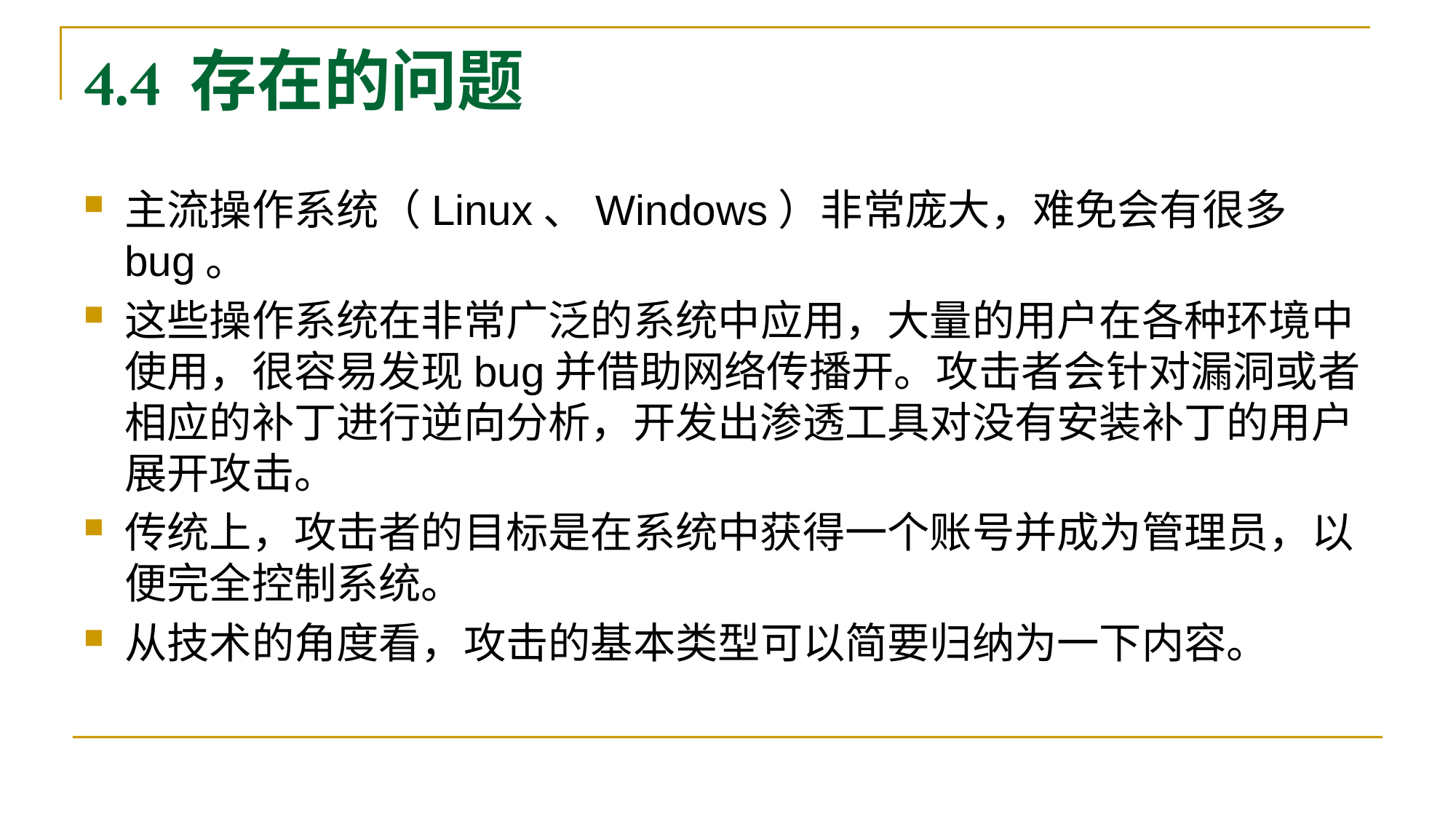

# 4.4 存在的问题
主流操作系统（Linux、Windows）非常庞大，难免会有很多bug。
这些操作系统在非常广泛的系统中应用，大量的用户在各种环境中使用，很容易发现bug并借助网络传播开。攻击者会针对漏洞或者相应的补丁进行逆向分析，开发出渗透工具对没有安装补丁的用户展开攻击。
传统上，攻击者的目标是在系统中获得一个账号并成为管理员，以便完全控制系统。
从技术的角度看，攻击的基本类型可以简要归纳为一下内容。